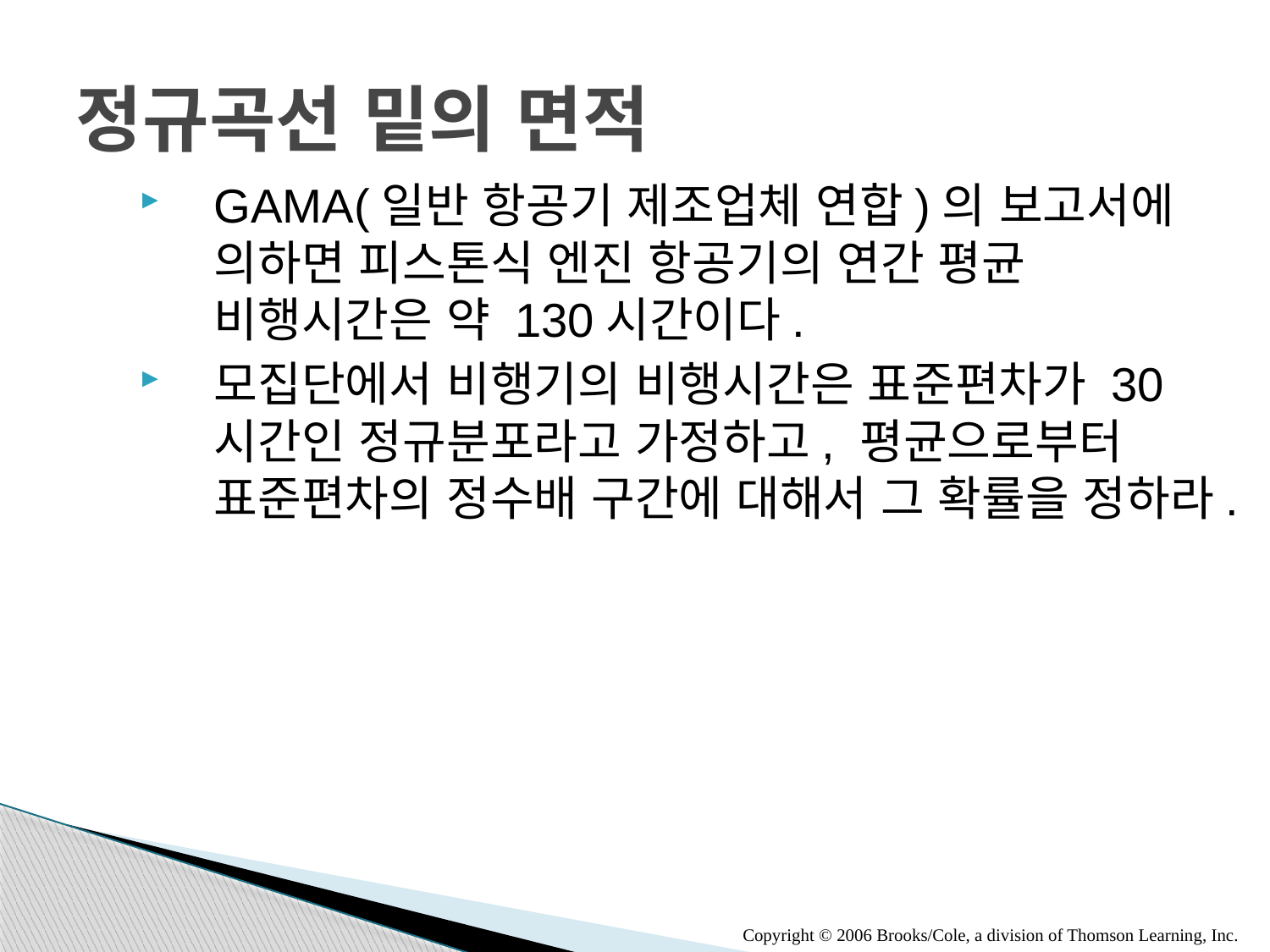

# 정규곡선 밑의 면적
GAMA(일반 항공기 제조업체 연합)의 보고서에 의하면 피스톤식 엔진 항공기의 연간 평균 비행시간은 약 130시간이다.
모집단에서 비행기의 비행시간은 표준편차가 30시간인 정규분포라고 가정하고, 평균으로부터 표준편차의 정수배 구간에 대해서 그 확률을 정하라.